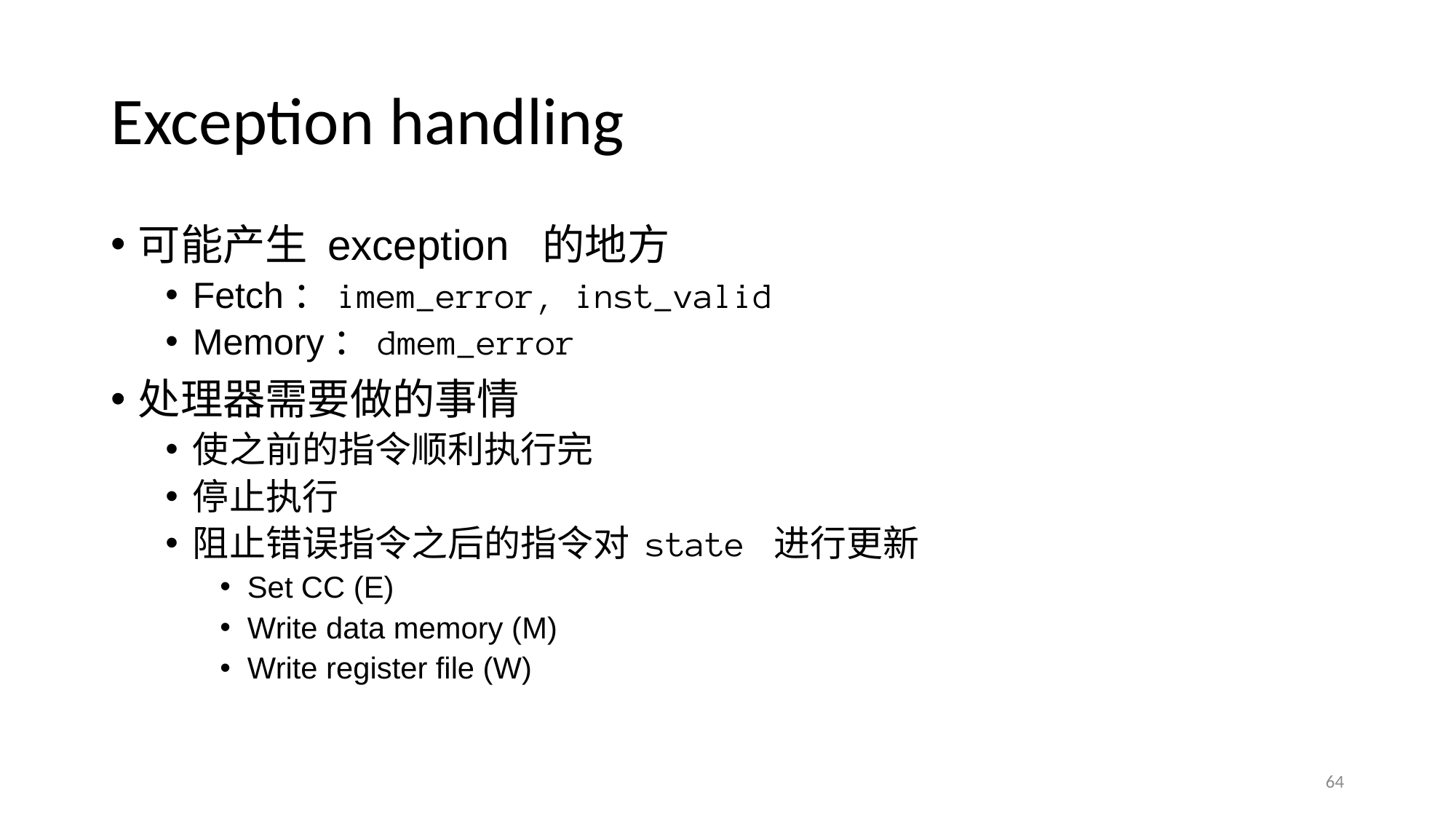

# Exception handling
可能产生 exception 的地方
Fetch：imem_error, inst_valid
Memory：dmem_error
处理器需要做的事情
使之前的指令顺利执行完
停止执行
阻止错误指令之后的指令对 state 进行更新
Set CC (E)
Write data memory (M)
Write register file (W)

64